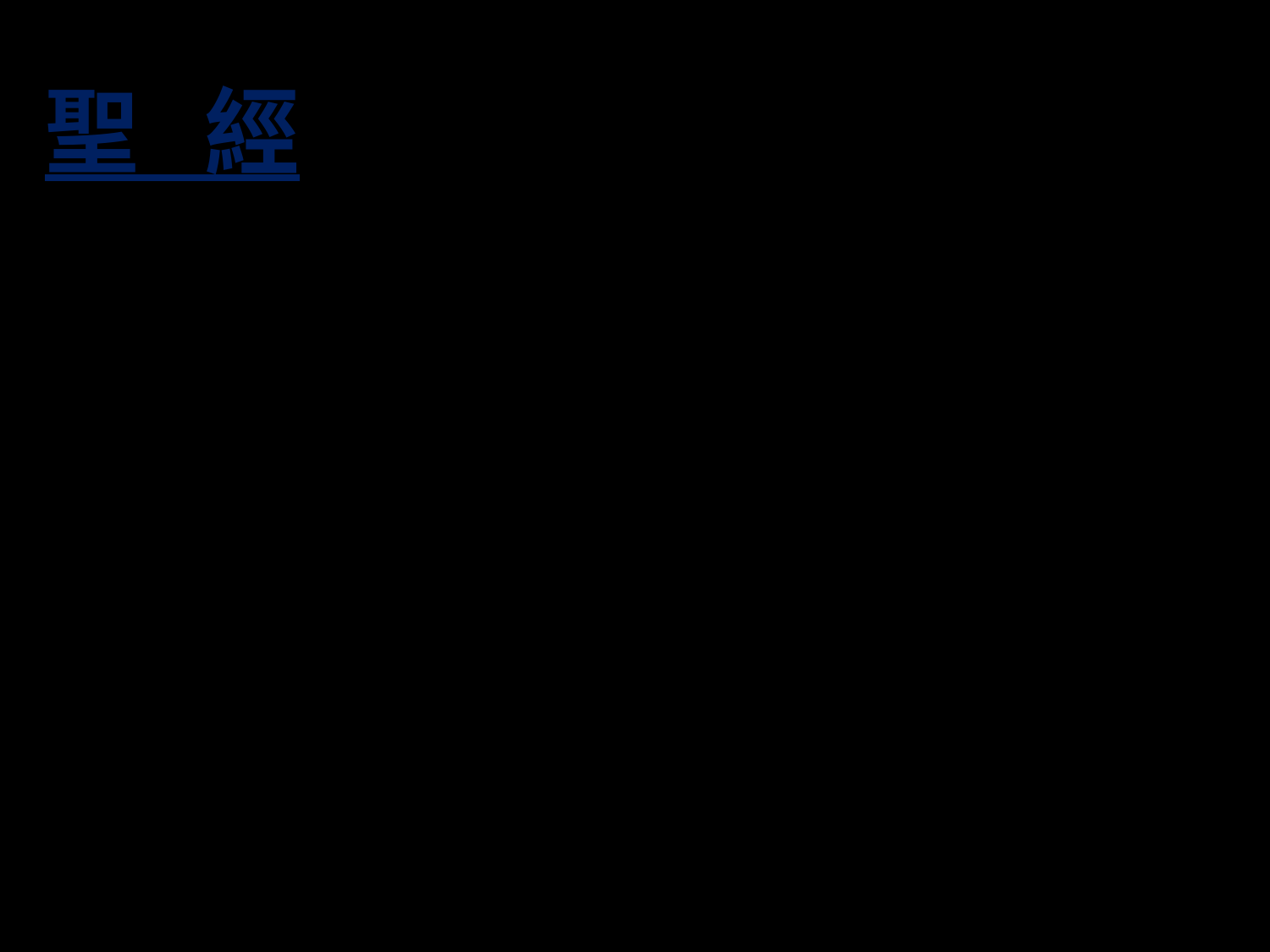

聖   經
4 講完了，對西門說：「把船開到水深之處，下網打魚。」 5 西門說：「夫子，我們整夜勞力，並沒有打着甚麼。但依從你的話，我就下網。」 6 他們下了網，就圈住許多魚，網險些裂開， 7 便招呼那隻船上的同伴來幫助。他們就來，把魚裝滿了兩隻船，甚至船要沉下去。